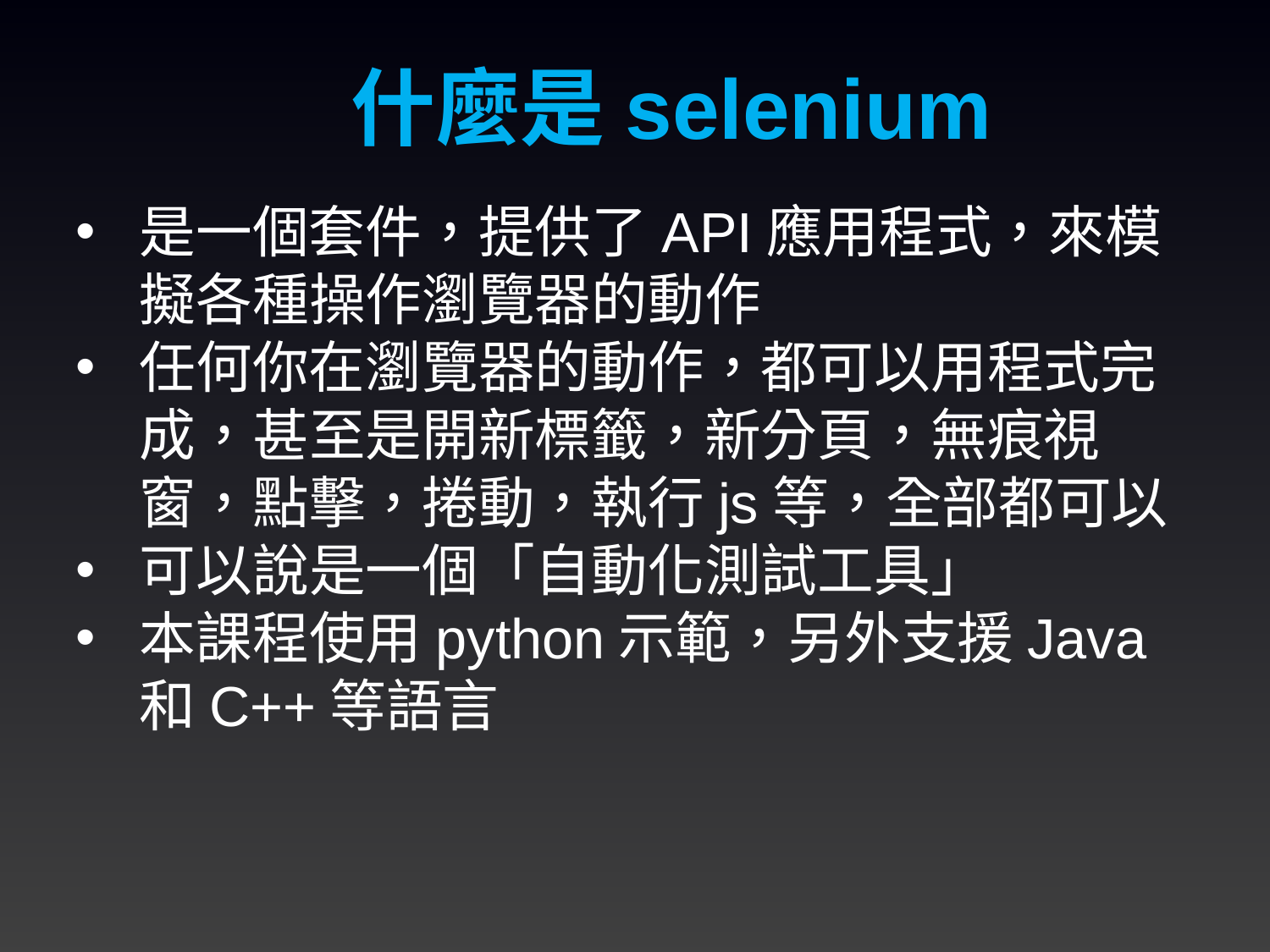

什麼是selenium
是一個套件，提供了API應用程式，來模擬各種操作瀏覽器的動作
任何你在瀏覽器的動作，都可以用程式完成，甚至是開新標籤，新分頁，無痕視窗，點擊，捲動，執行js等，全部都可以
可以說是一個「自動化測試工具」
本課程使用python示範，另外支援Java和C++等語言